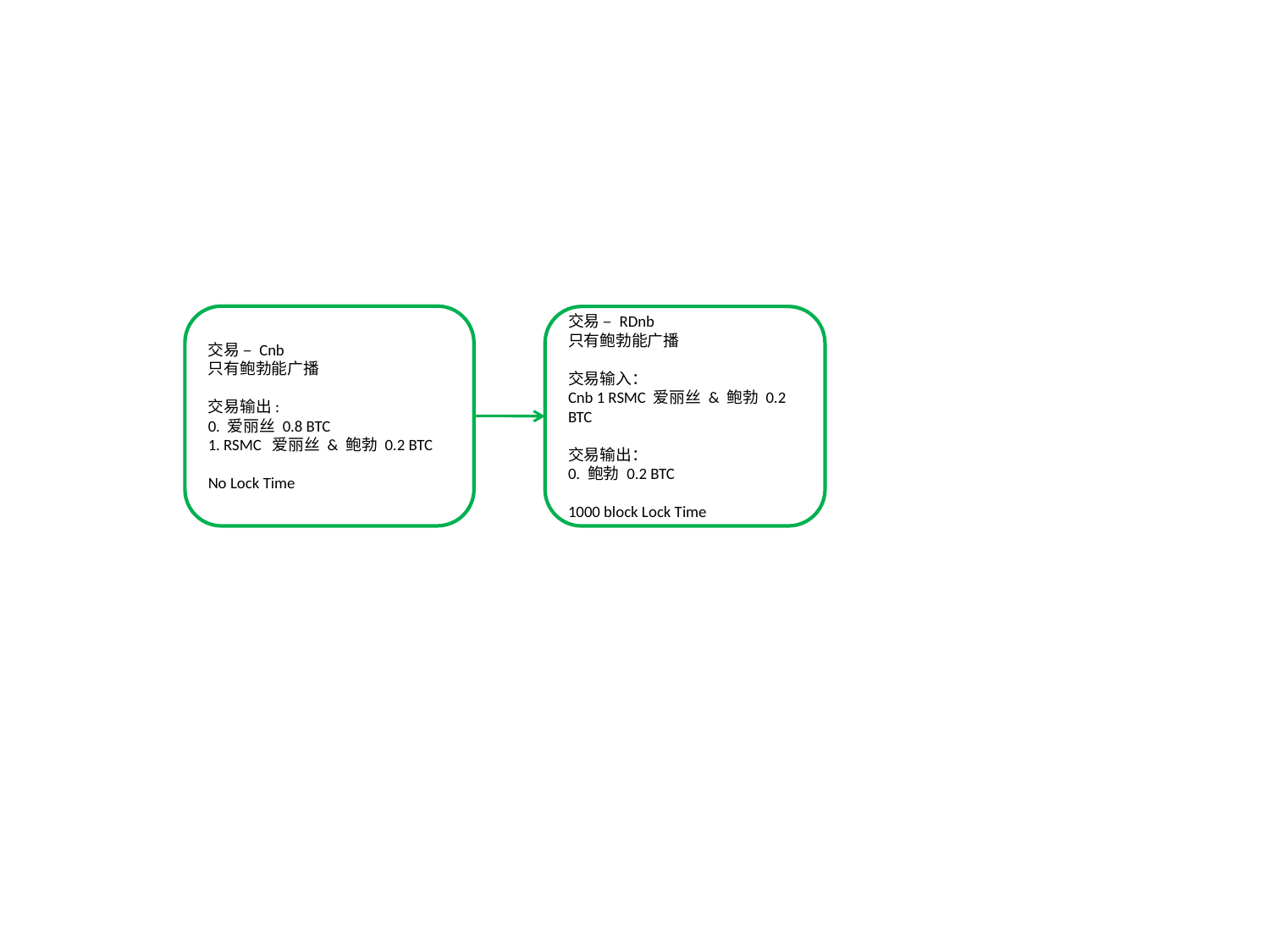

交易 – Cnb
只有鲍勃能广播

交易输出:
0. 爱丽丝 0.8 BTC
1. RSMC  爱丽丝 & 鲍勃 0.2 BTC

No Lock Time
交易 – RDnb
只有鲍勃能广播

交易输入：
Cnb 1 RSMC 爱丽丝 & 鲍勃 0.2 BTC

交易输出：
0. 鲍勃 0.2 BTC

1000 block Lock Time